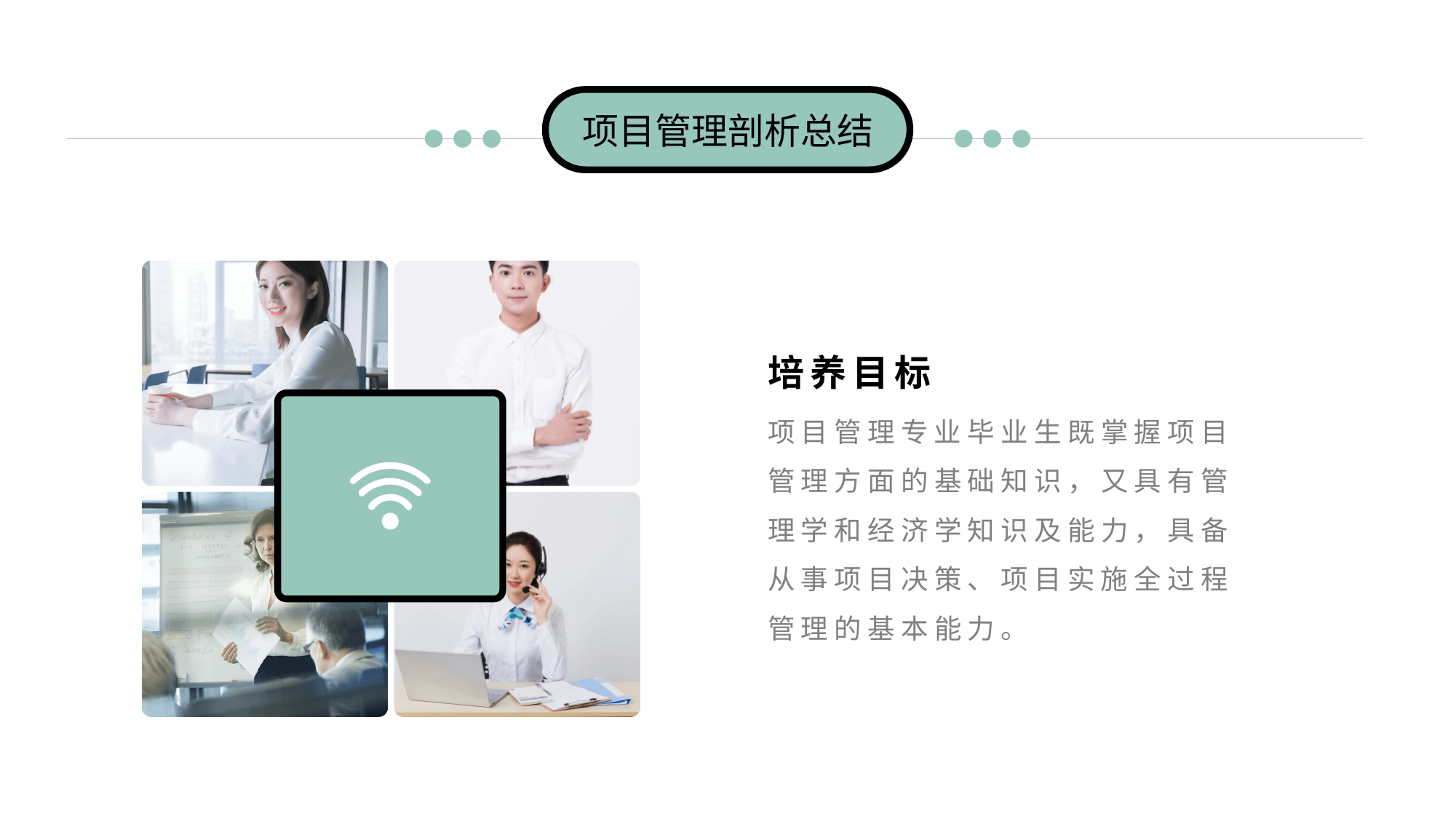

项目管理剖析总结

培养目标

项目管理专业毕业生既掌握项目管理方面的基础知识，又具有管理学和经济学知识及能力，具备从事项目决策、项目实施全过程管理的基本能力。